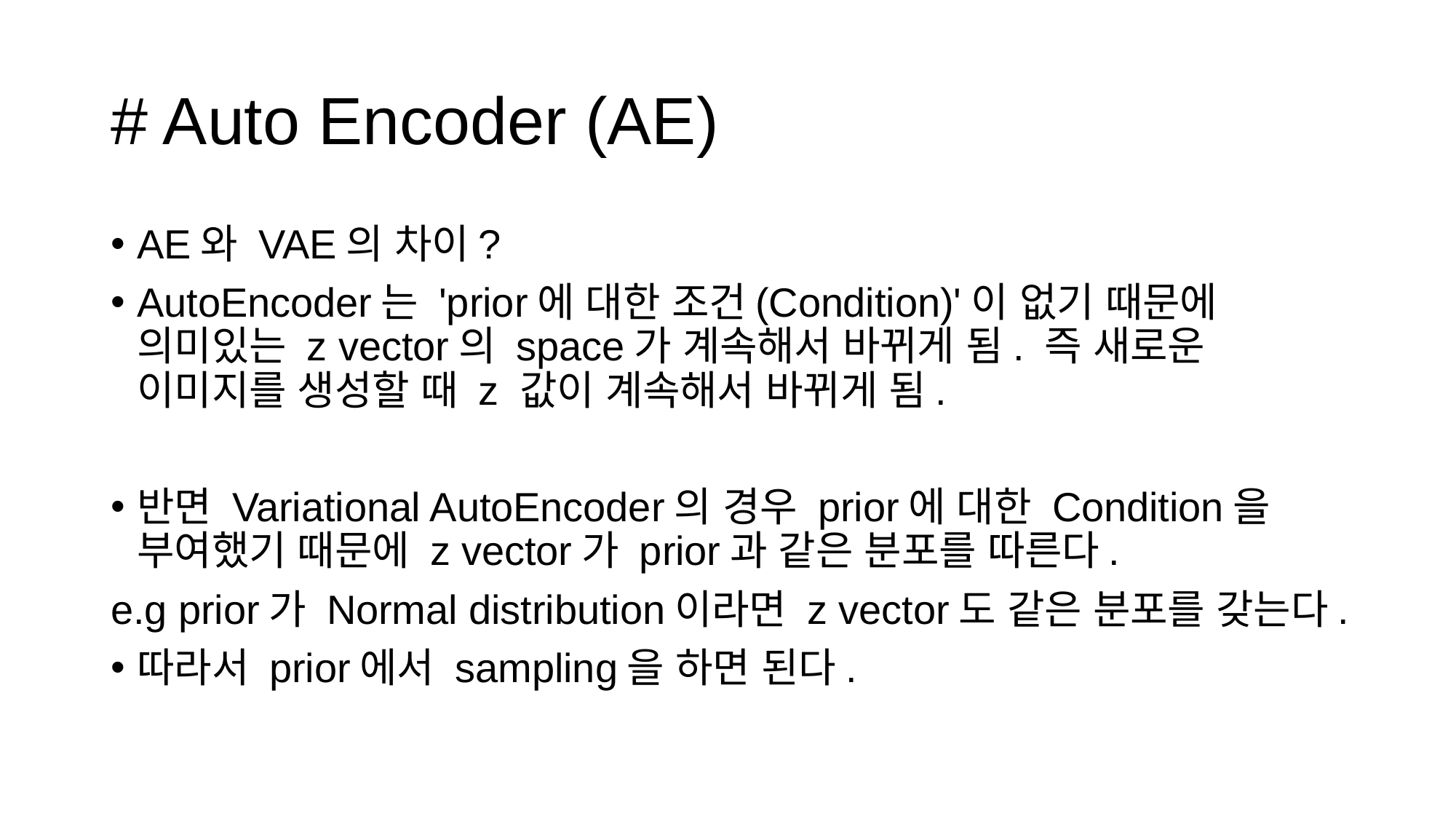

# # Auto Encoder (AE)
AE와 VAE의 차이?
AutoEncoder는 'prior에 대한 조건(Condition)'이 없기 때문에 의미있는 z vector의 space가 계속해서 바뀌게 됨. 즉 새로운 이미지를 생성할 때 z 값이 계속해서 바뀌게 됨.

반면 Variational AutoEncoder의 경우 prior에 대한 Condition을 부여했기 때문에 z vector가 prior과 같은 분포를 따른다.
e.g prior가 Normal distribution이라면 z vector도 같은 분포를 갖는다.
따라서 prior에서 sampling을 하면 된다.